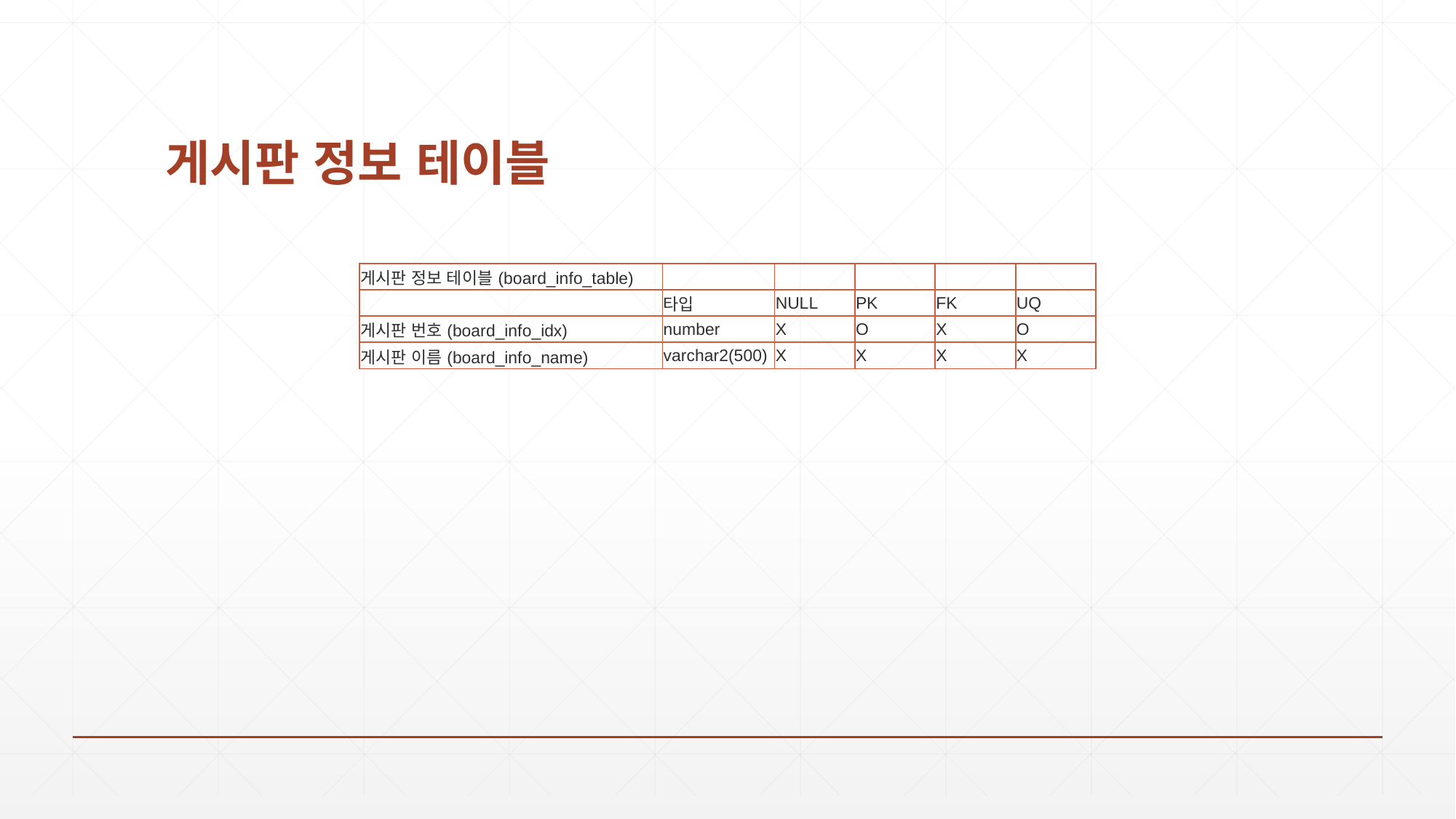

# 게시판 정보 테이블
| 게시판 정보 테이블(board\_info\_table) |  |  |  |  |  |
| --- | --- | --- | --- | --- | --- |
|  | 타입 | NULL | PK | FK | UQ |
| 게시판 번호(board\_info\_idx) | number | X | O | X | O |
| 게시판 이름(board\_info\_name) | varchar2(500) | X | X | X | X |